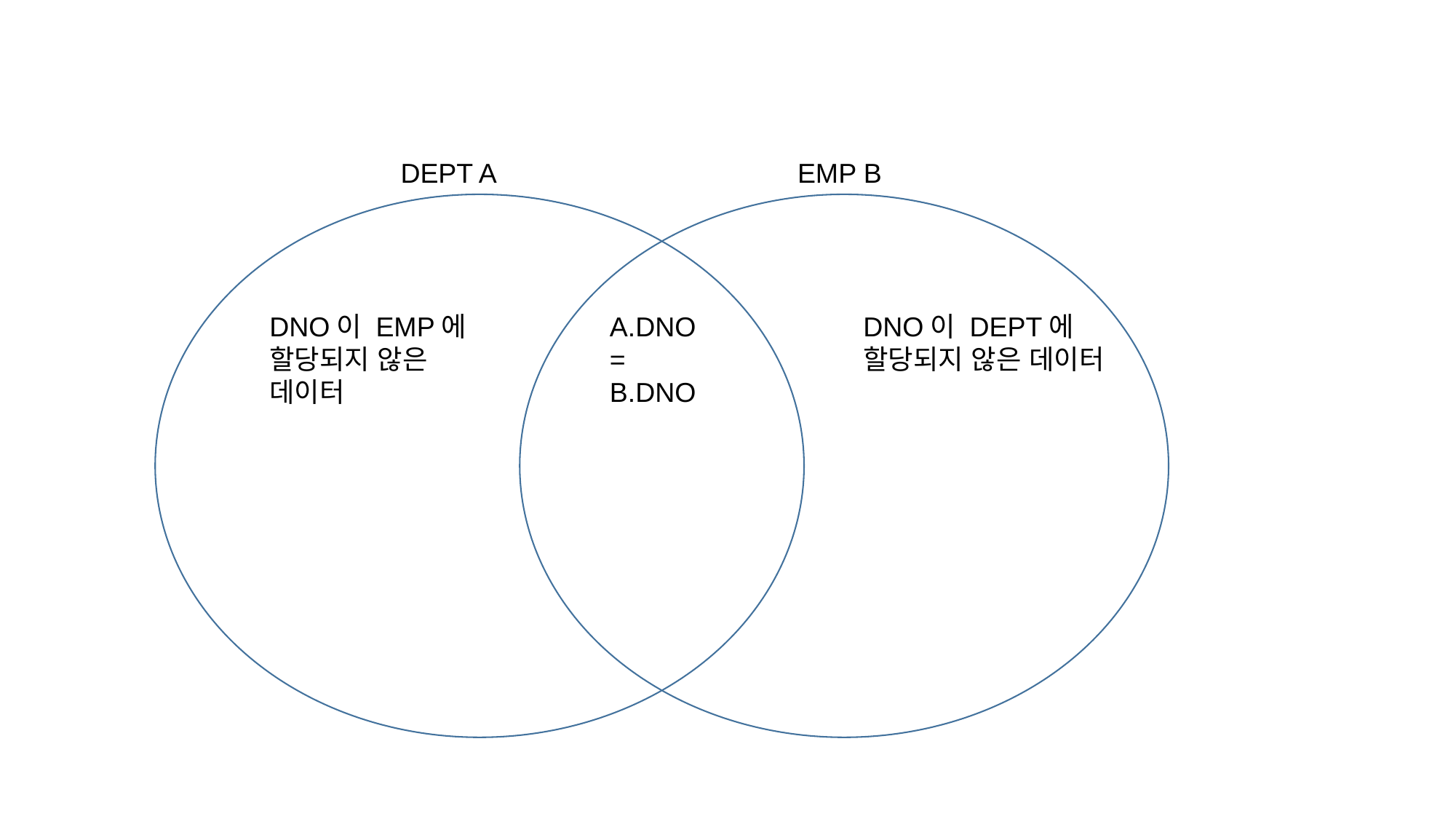

EMP B
DEPT A

DNO이 EMP에 할당되지 않은 데이터
A.DNO
= B.DNO
DNO이 DEPT에 할당되지 않은 데이터